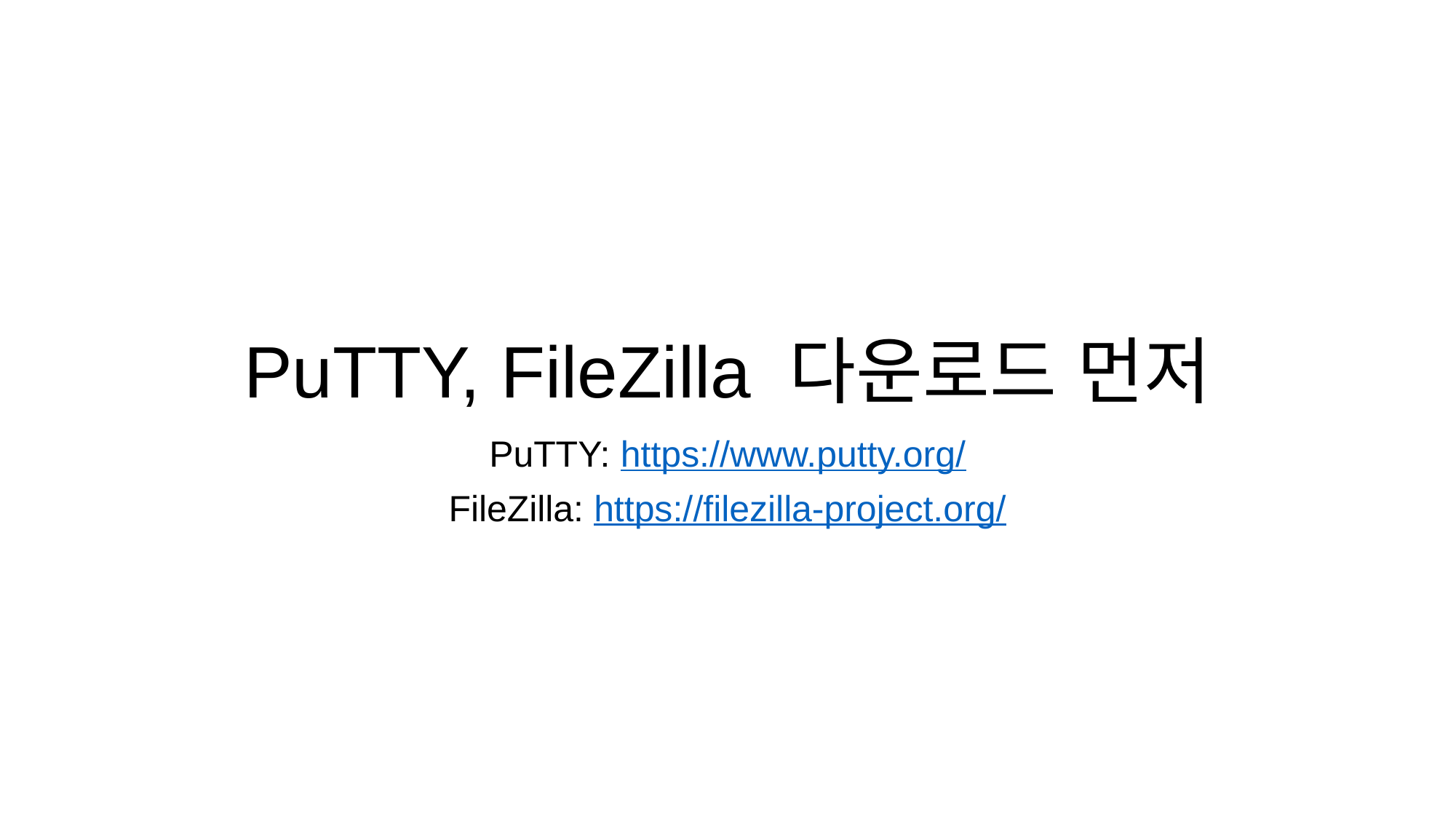

# PuTTY, FileZilla 다운로드 먼저
PuTTY: https://www.putty.org/
FileZilla: https://filezilla-project.org/